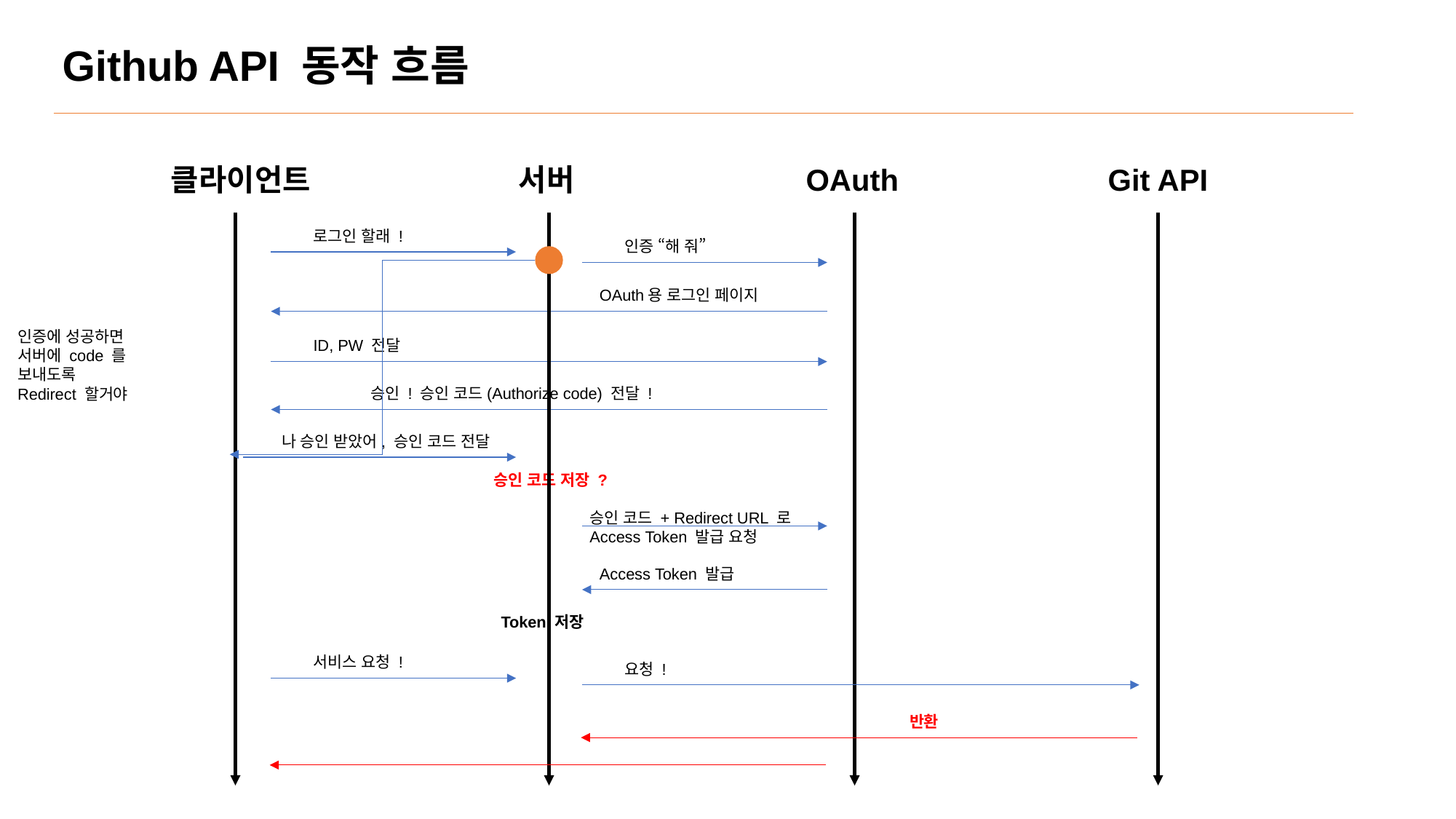

Github API 동작 흐름
클라이언트
서버
OAuth
Git API
로그인 할래 !
인증 “해 줘”

OAuth용 로그인 페이지
인증에 성공하면
서버에 code 를 보내도록
Redirect 할거야
ID, PW 전달
승인 ! 승인 코드(Authorize code) 전달 !
나 승인 받았어, 승인 코드 전달
승인 코드 저장 ?
승인 코드 + Redirect URL 로 Access Token 발급 요청
Access Token 발급
Token 저장
서비스 요청 !
요청 !
반환